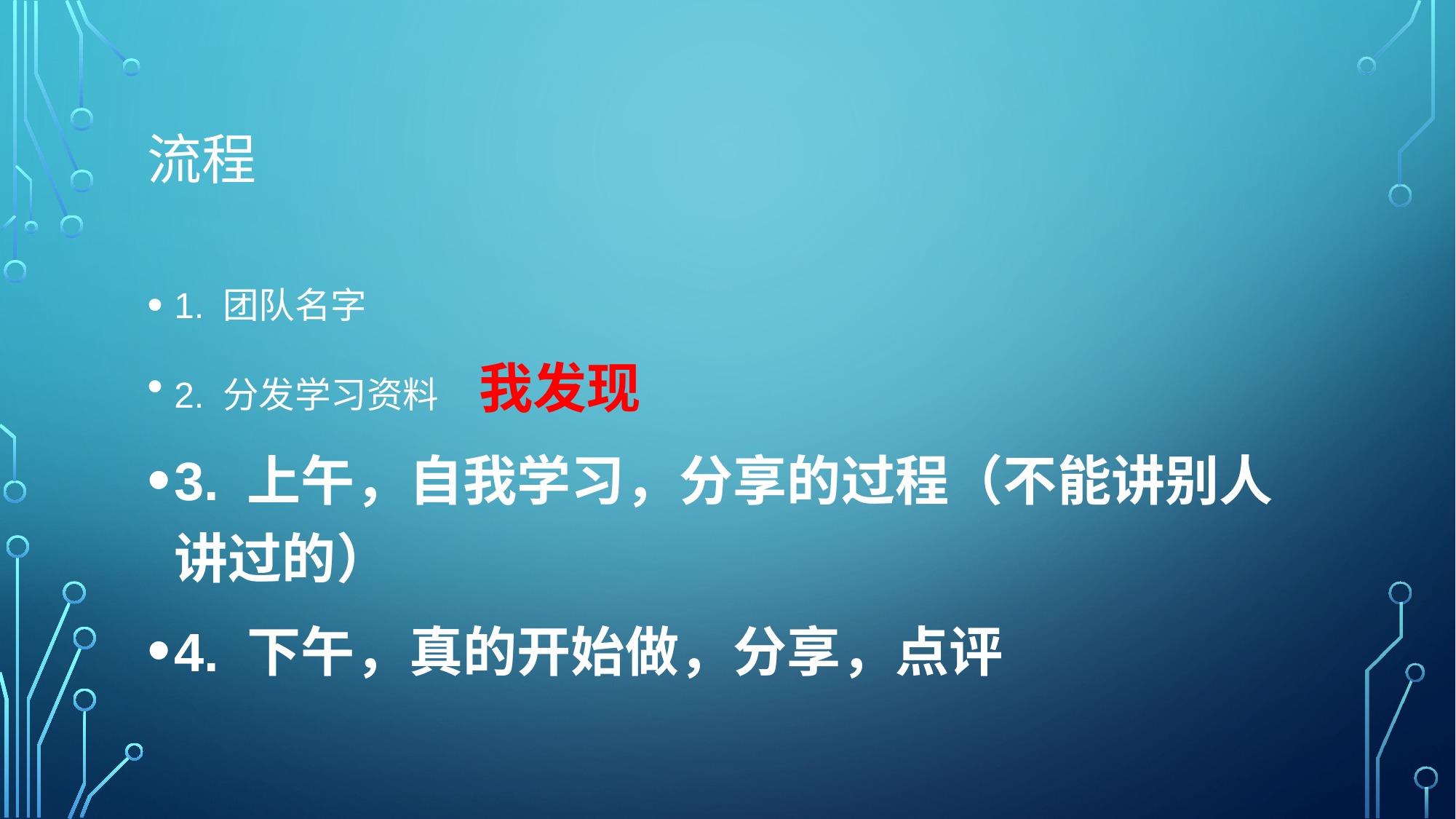

# 流程
1. 团队名字
2. 分发学习资料     我发现
3. 上午，自我学习，分享的过程（不能讲别人讲过的）
4. 下午，真的开始做，分享，点评